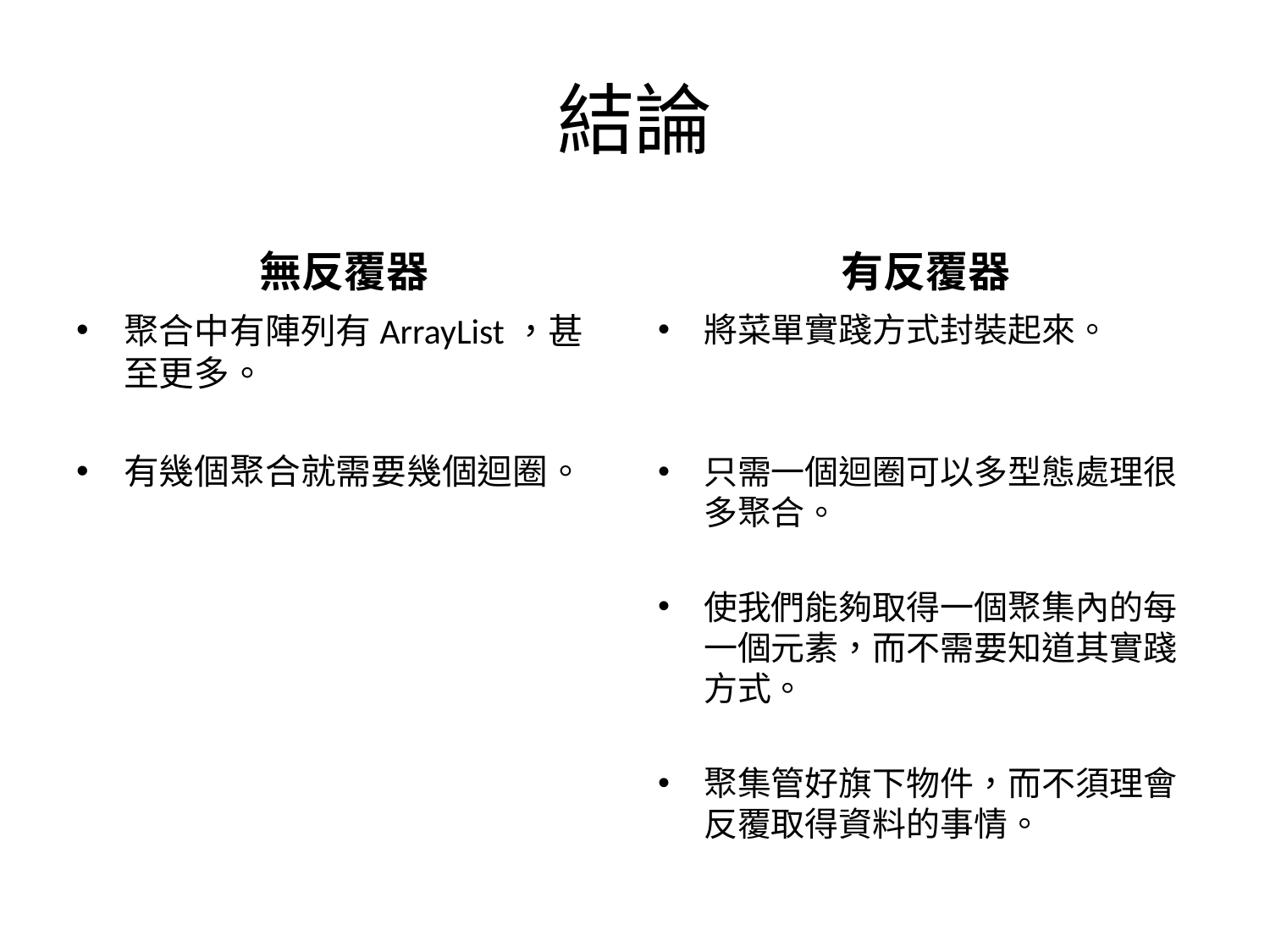

# 結論
無反覆器
有反覆器
聚合中有陣列有ArrayList，甚至更多。

有幾個聚合就需要幾個迴圈。

將菜單實踐方式封裝起來。

只需一個迴圈可以多型態處理很多聚合。

使我們能夠取得一個聚集內的每一個元素，而不需要知道其實踐方式。

聚集管好旗下物件，而不須理會反覆取得資料的事情。